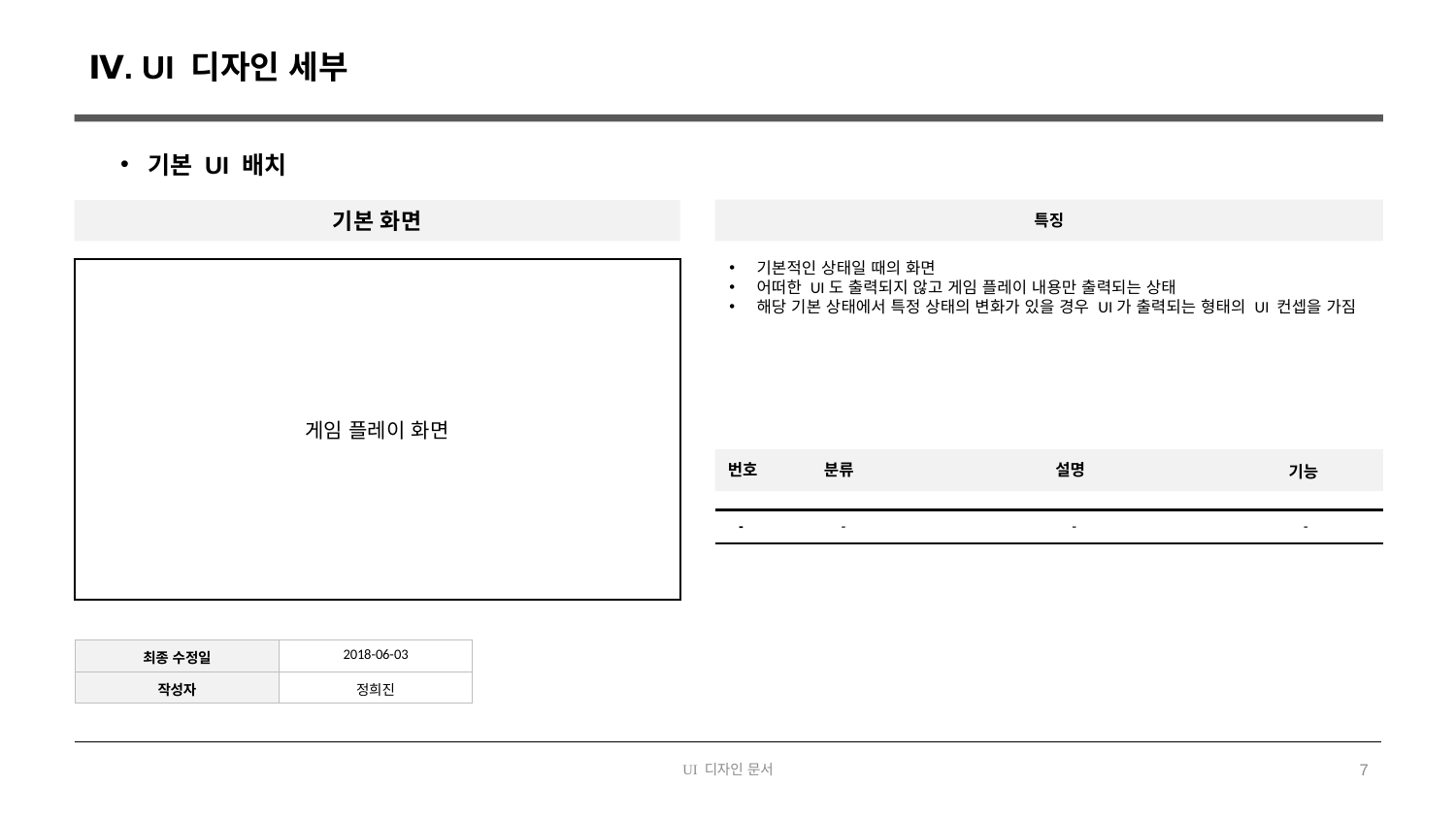

Ⅳ. UI 디자인 세부

기본 UI 배치

기본 화면
특징
기본적인 상태일 때의 화면
어떠한 UI도 출력되지 않고 게임 플레이 내용만 출력되는 상태
해당 기본 상태에서 특정 상태의 변화가 있을 경우 UI가 출력되는 형태의 UI 컨셉을 가짐

게임 플레이 화면

번호
분류
설명
기능
| - | - | - | - |
| --- | --- | --- | --- |
|  |  |  |  |
| 최종 수정일 | 2018-06-03 |
| --- | --- |
| 작성자 | 정희진 |
UI 디자인 문서
7